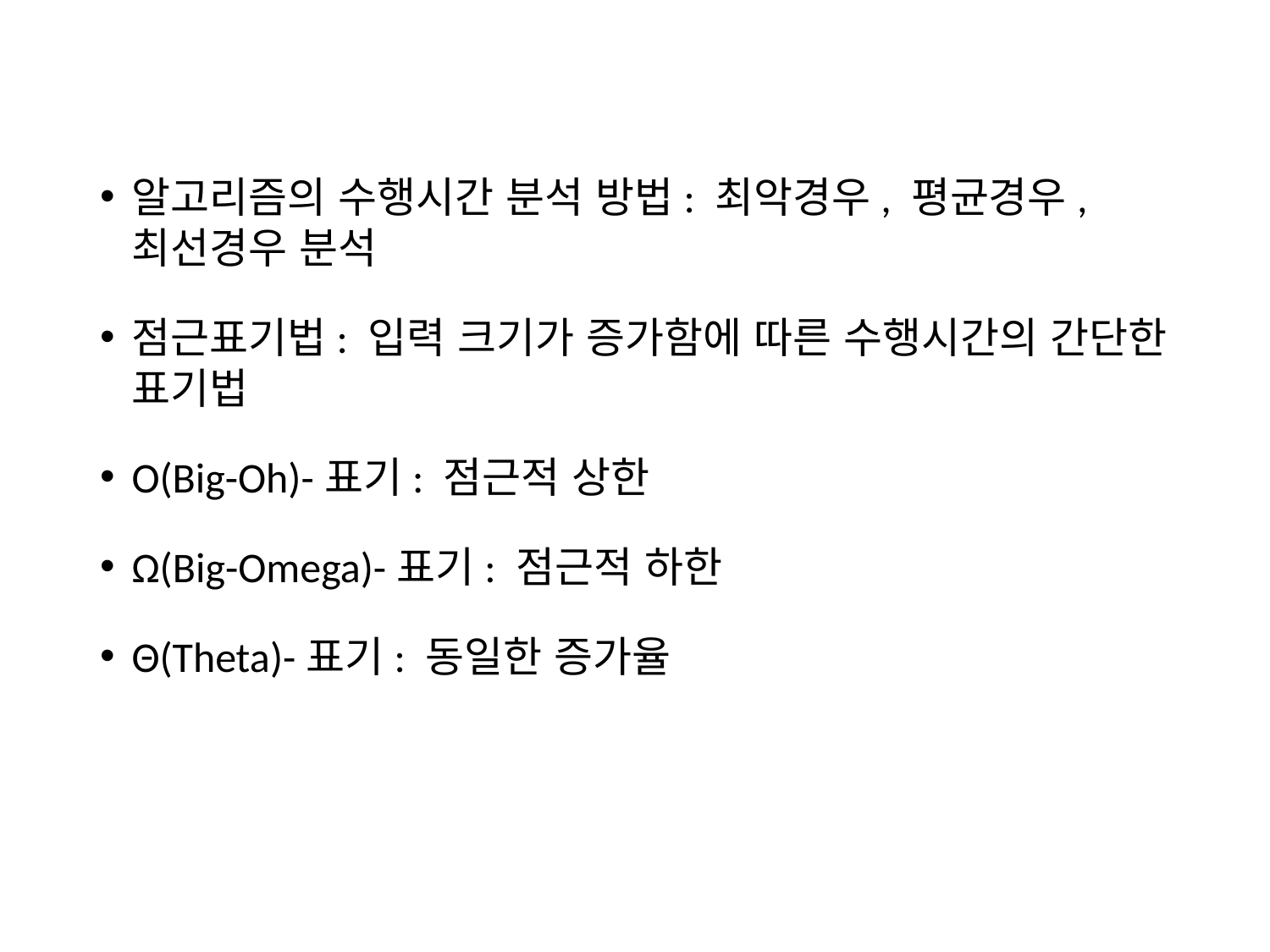

알고리즘의 수행시간 분석 방법: 최악경우, 평균경우, 최선경우 분석
점근표기법: 입력 크기가 증가함에 따른 수행시간의 간단한 표기법
O(Big-Oh)-표기: 점근적 상한
Ω(Big-Omega)-표기: 점근적 하한
Θ(Theta)-표기: 동일한 증가율